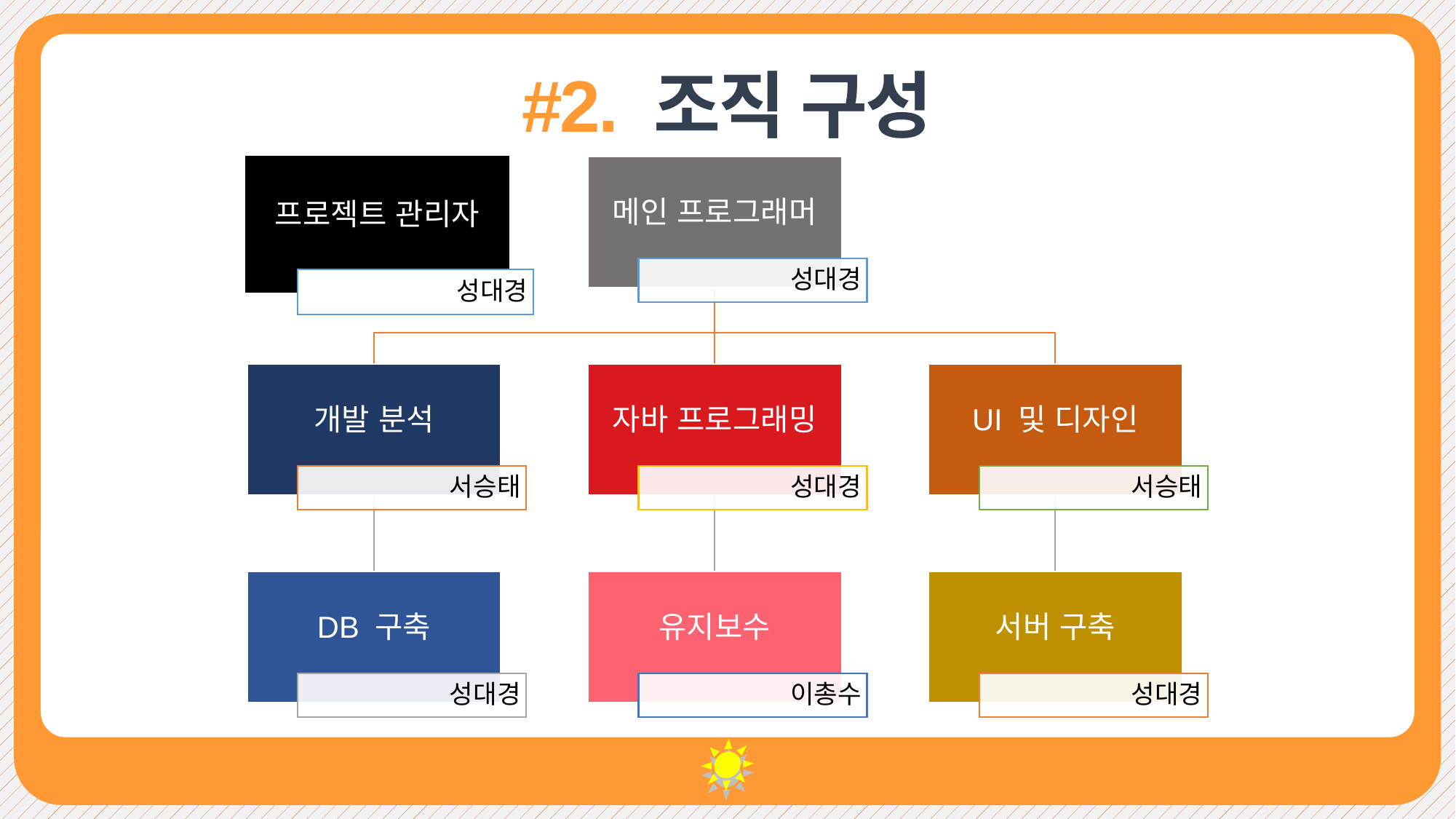

#2. 조직 구성

메인 프로그래머

성대경

개발 분석

자바 프로그래밍

UI 및 디자인

서승태

성대경

서승태

DB 구축

유지보수

서버 구축

성대경

이총수

성대경

프로젝트 관리자

성대경